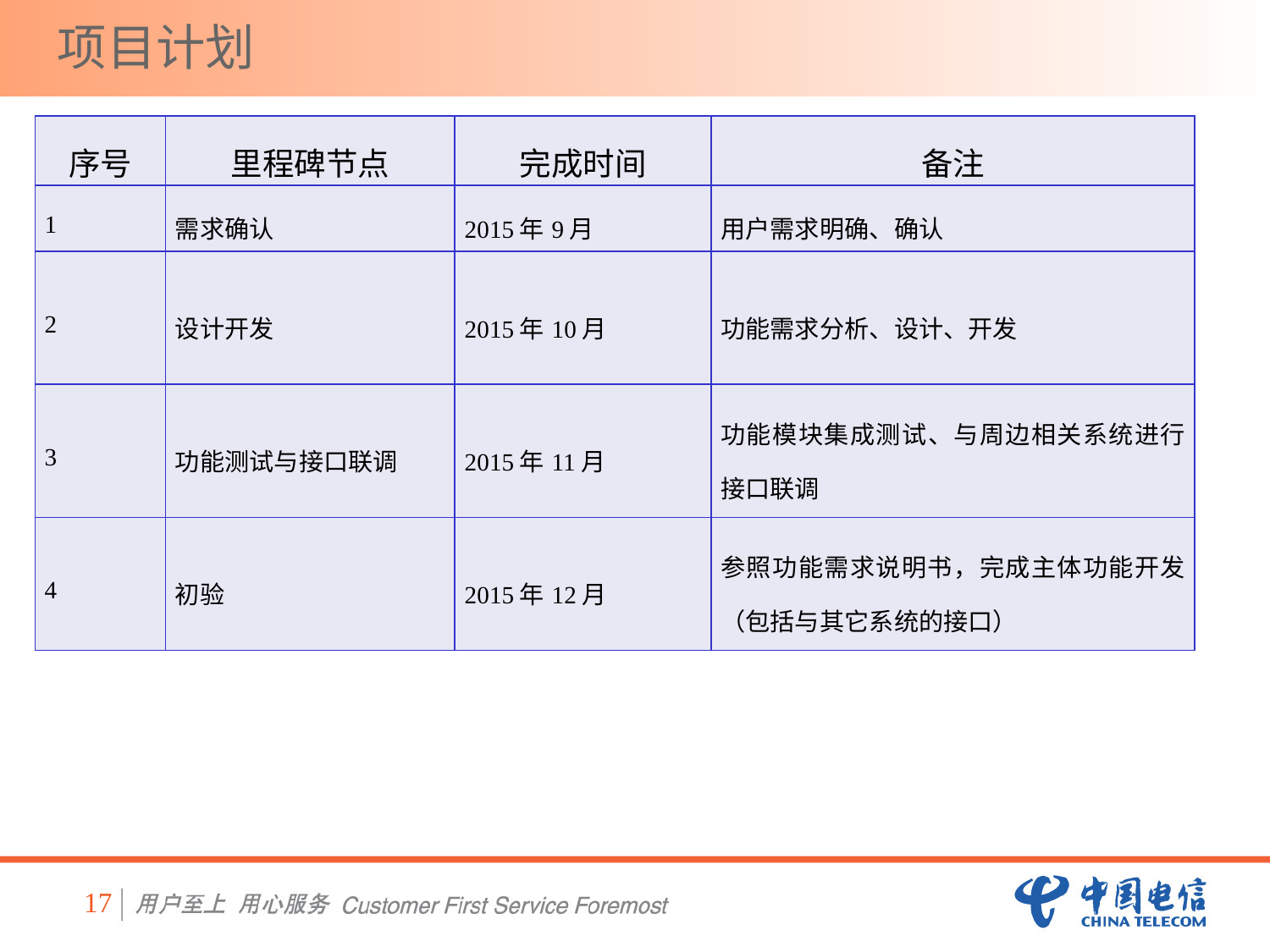

# 项目计划

| 序号 | 里程碑节点 | 完成时间 | 备注 |
| --- | --- | --- | --- |
| 1 | 需求确认 | 2015年9月 | 用户需求明确、确认 |
| 2 | 设计开发 | 2015年10月 | 功能需求分析、设计、开发 |
| 3 | 功能测试与接口联调 | 2015年11月 | 功能模块集成测试、与周边相关系统进行接口联调 |
| 4 | 初验 | 2015年12月 | 参照功能需求说明书，完成主体功能开发（包括与其它系统的接口） |
17